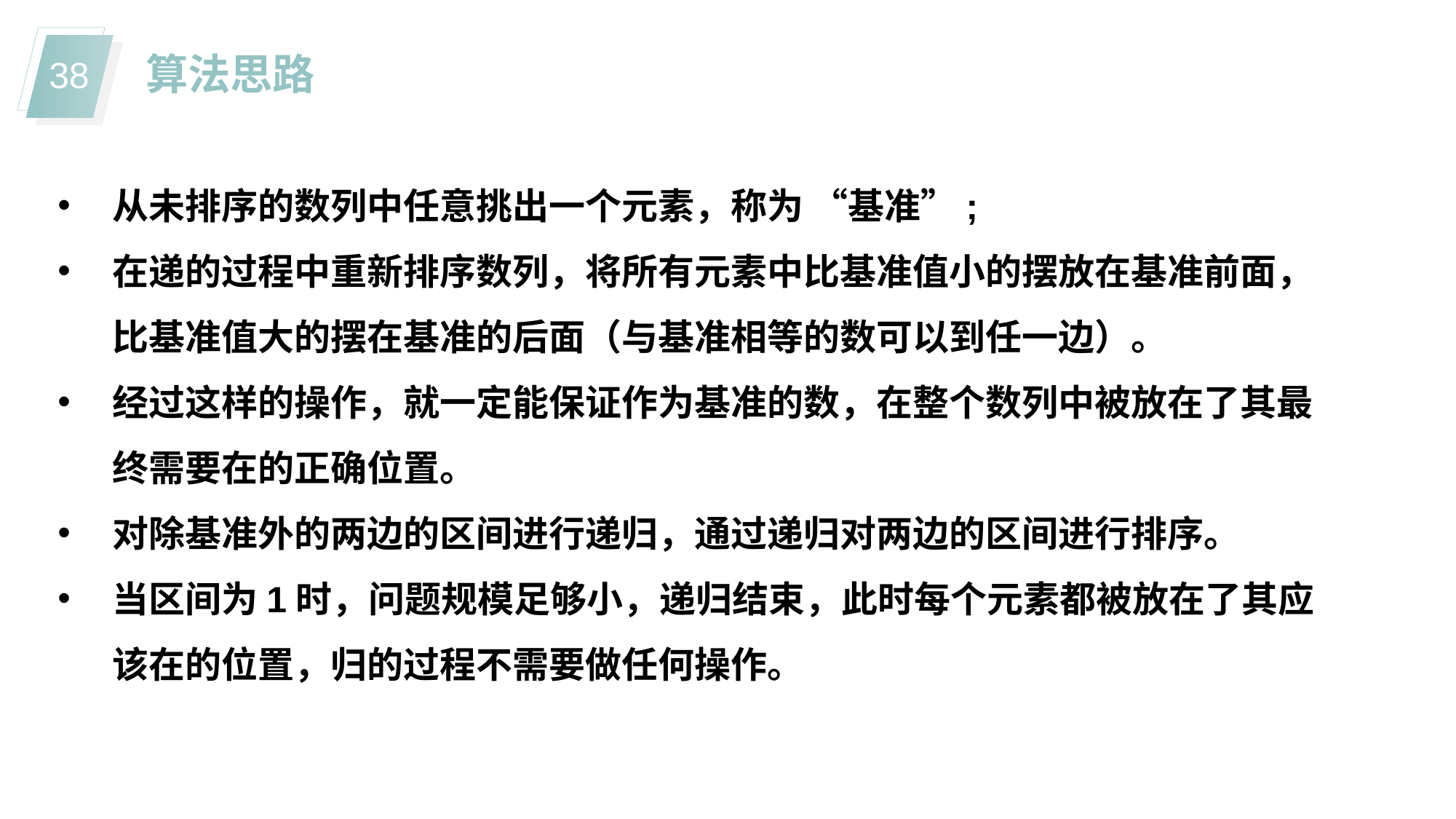

算法思路
从未排序的数列中任意挑出一个元素，称为 “基准”;
在递的过程中重新排序数列，将所有元素中比基准值小的摆放在基准前面，比基准值大的摆在基准的后面（与基准相等的数可以到任一边）。
经过这样的操作，就一定能保证作为基准的数，在整个数列中被放在了其最终需要在的正确位置。
对除基准外的两边的区间进行递归，通过递归对两边的区间进行排序。
当区间为1时，问题规模足够小，递归结束，此时每个元素都被放在了其应该在的位置，归的过程不需要做任何操作。